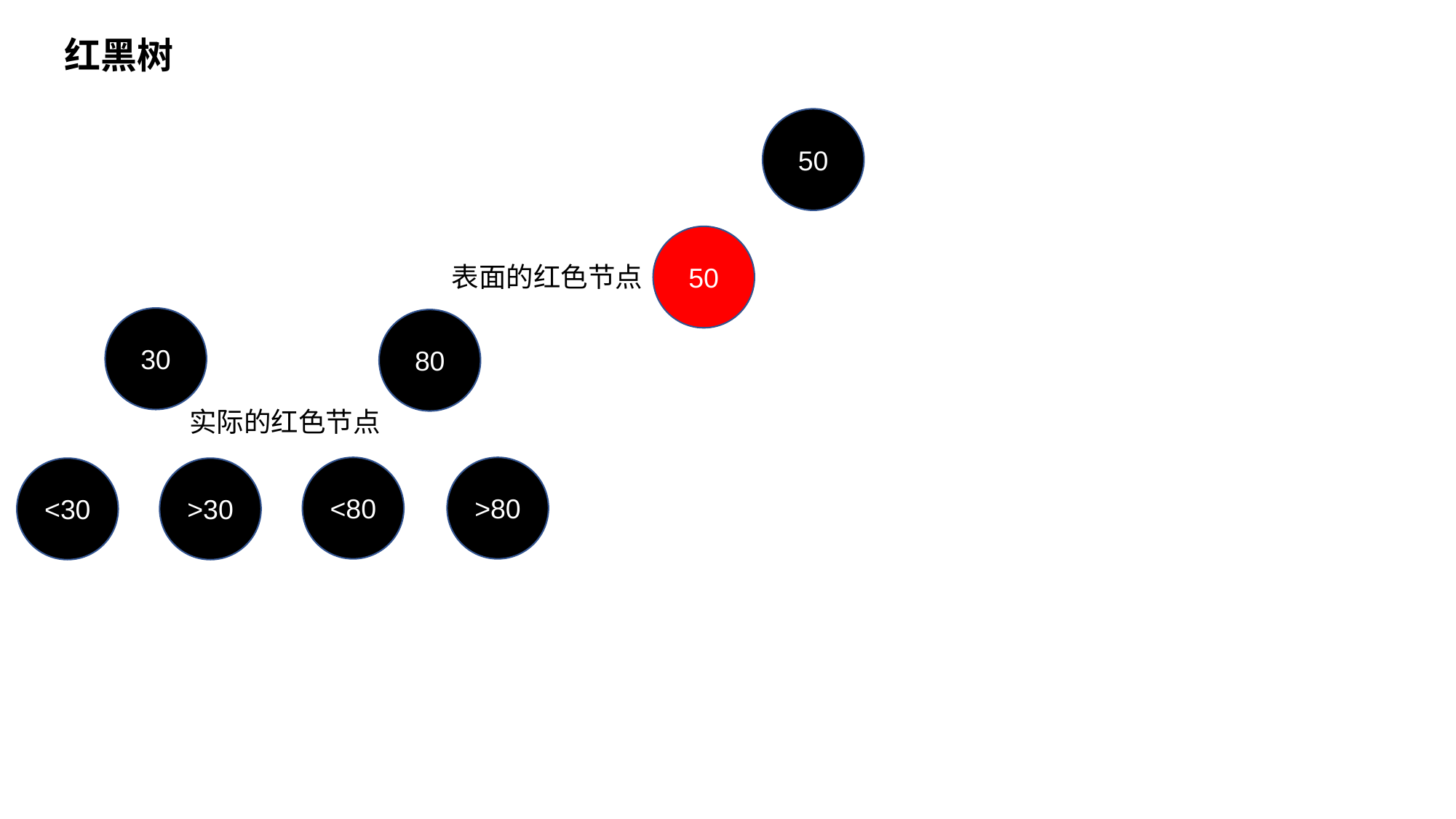

红黑树
50
50
表面的红色节点
30
80
实际的红色节点
<80
>80
<30
>30